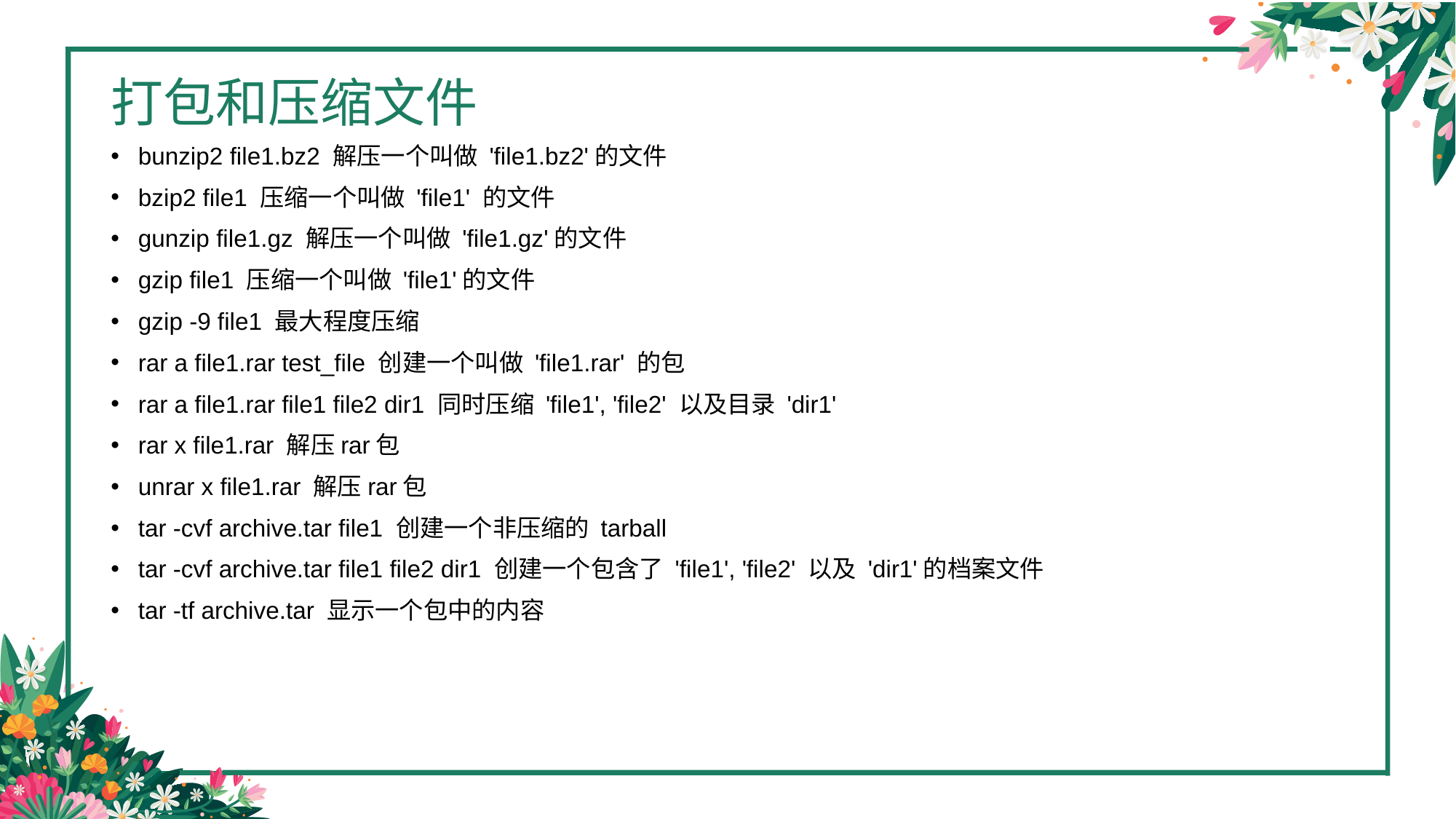

# 打包和压缩文件
bunzip2 file1.bz2 解压一个叫做 'file1.bz2'的文件
bzip2 file1 压缩一个叫做 'file1' 的文件
gunzip file1.gz 解压一个叫做 'file1.gz'的文件
gzip file1 压缩一个叫做 'file1'的文件
gzip -9 file1 最大程度压缩
rar a file1.rar test_file 创建一个叫做 'file1.rar' 的包
rar a file1.rar file1 file2 dir1 同时压缩 'file1', 'file2' 以及目录 'dir1'
rar x file1.rar 解压rar包
unrar x file1.rar 解压rar包
tar -cvf archive.tar file1 创建一个非压缩的 tarball
tar -cvf archive.tar file1 file2 dir1 创建一个包含了 'file1', 'file2' 以及 'dir1'的档案文件
tar -tf archive.tar 显示一个包中的内容